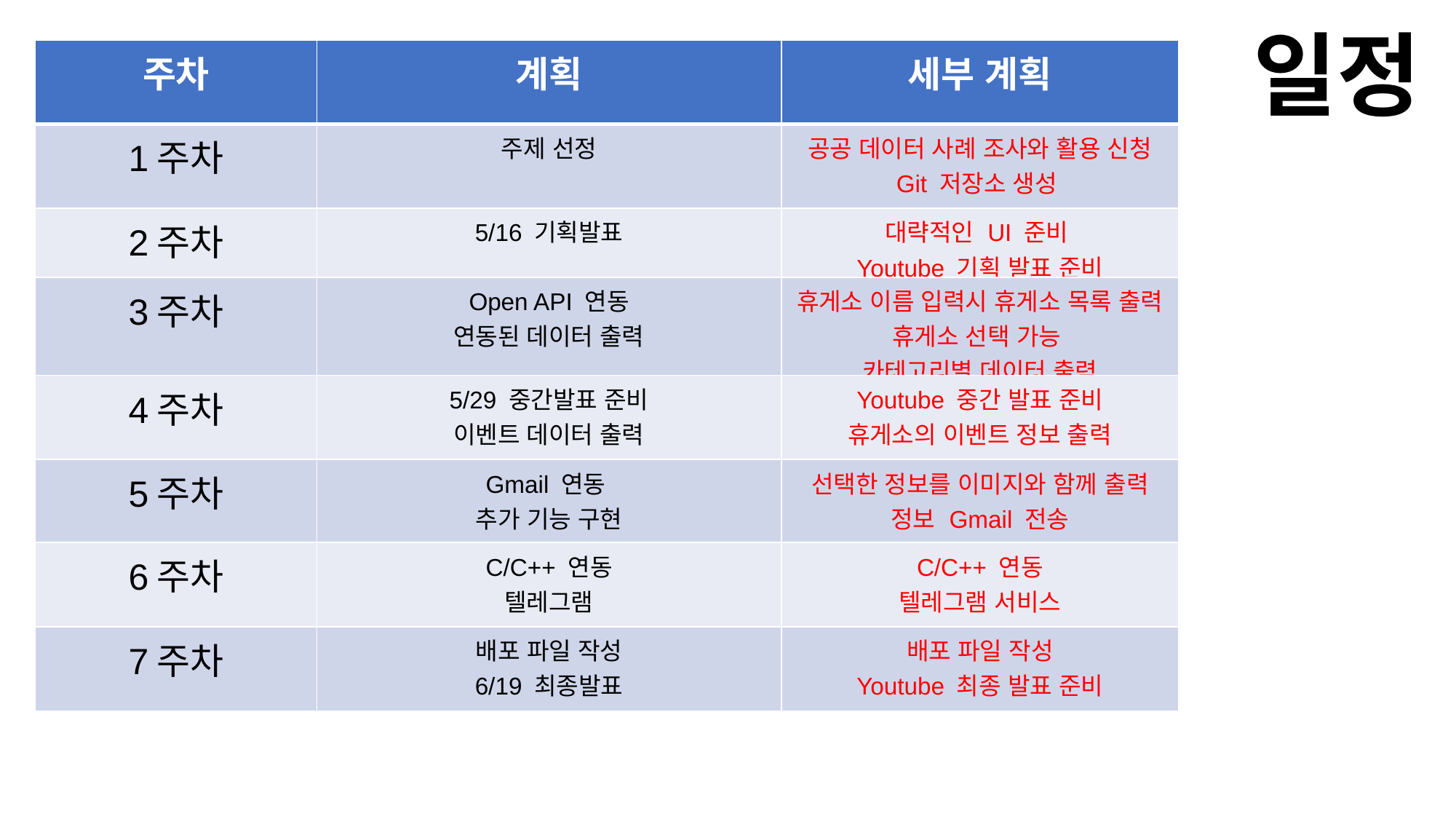

일정
| 주차 | 계획 | 세부 계획 |
| --- | --- | --- |
| 1주차 | 주제 선정 | 공공 데이터 사례 조사와 활용 신청 Git 저장소 생성 |
| 2주차 | 5/16 기획발표 | 대략적인 UI 준비 Youtube 기획 발표 준비 |
| 3주차 | Open API 연동 연동된 데이터 출력 | 휴게소 이름 입력시 휴게소 목록 출력 휴게소 선택 가능 카테고리별 데이터 출력 |
| 4주차 | 5/29 중간발표 준비 이벤트 데이터 출력 | Youtube 중간 발표 준비 휴게소의 이벤트 정보 출력 |
| 5주차 | Gmail 연동 추가 기능 구현 | 선택한 정보를 이미지와 함께 출력 정보 Gmail 전송 |
| 6주차 | C/C++ 연동 텔레그램 | C/C++ 연동 텔레그램 서비스 |
| 7주차 | 배포 파일 작성 6/19 최종발표 | 배포 파일 작성 Youtube 최종 발표 준비 |